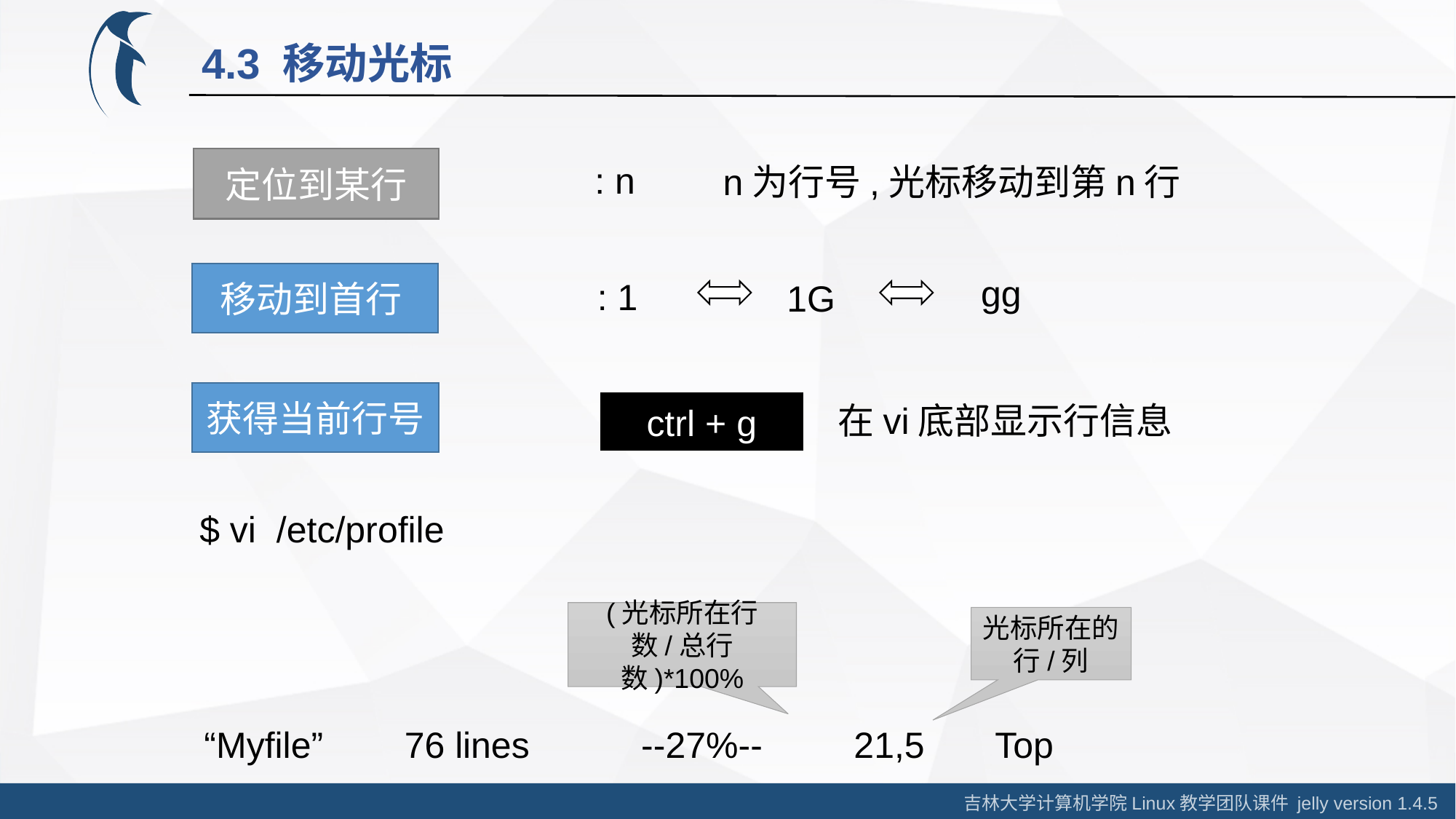

4.3 移动光标
定位到某行
: n
n为行号,光标移动到第n行
移动到首行
gg
: 1
1G

获得当前行号
在vi底部显示行信息
ctrl + g
$ vi  /etc/profile
(光标所在行数/总行数)*100%
光标所在的行/列
“Myfile”        76 lines           --27%--         21,5       Top